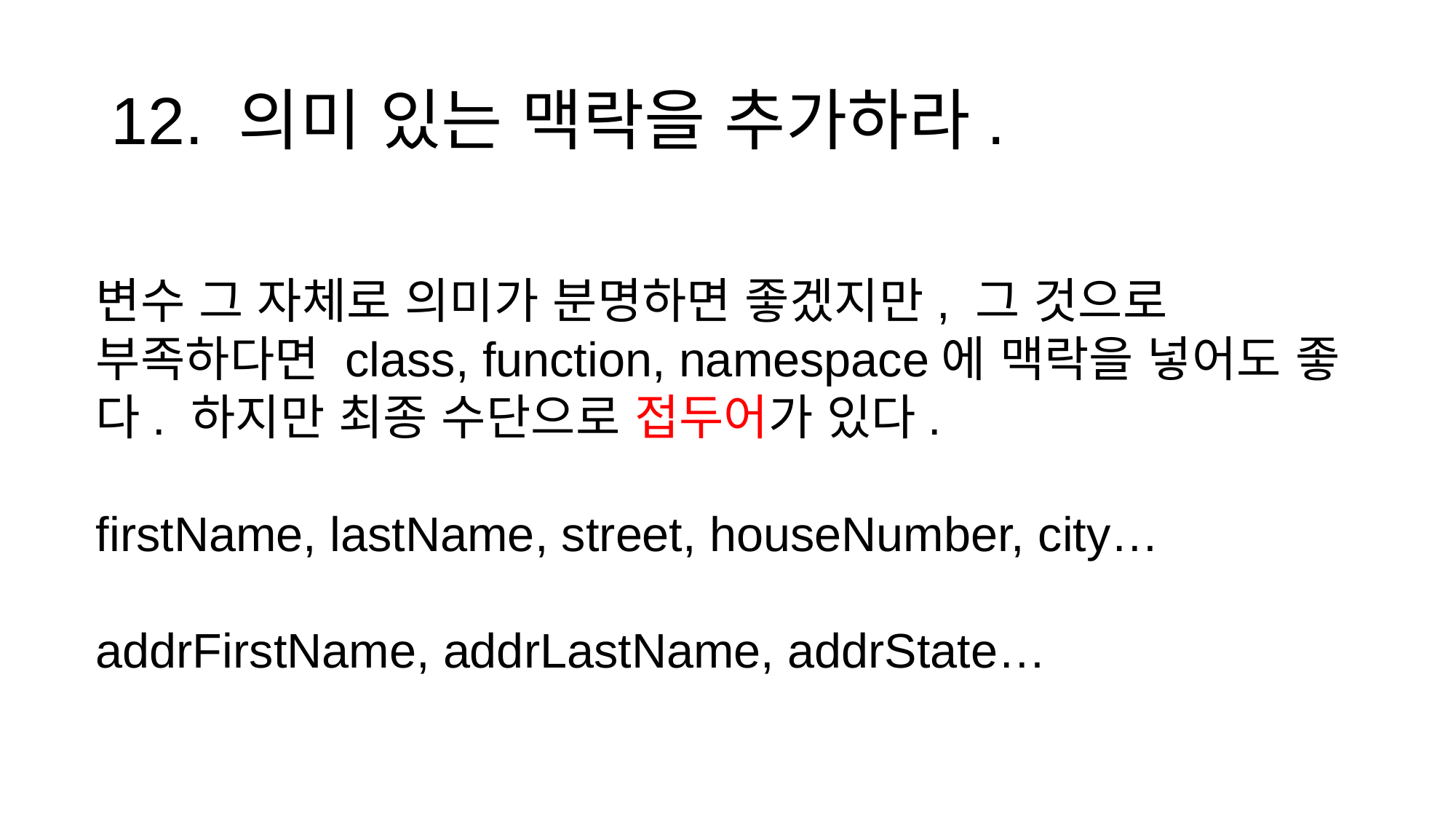

# 12. 의미 있는 맥락을 추가하라.
변수 그 자체로 의미가 분명하면 좋겠지만, 그 것으로 부족하다면 class, function, namespace에 맥락을 넣어도 좋다. 하지만 최종 수단으로 접두어가 있다.

firstName, lastName, street, houseNumber, city…

addrFirstName, addrLastName, addrState…